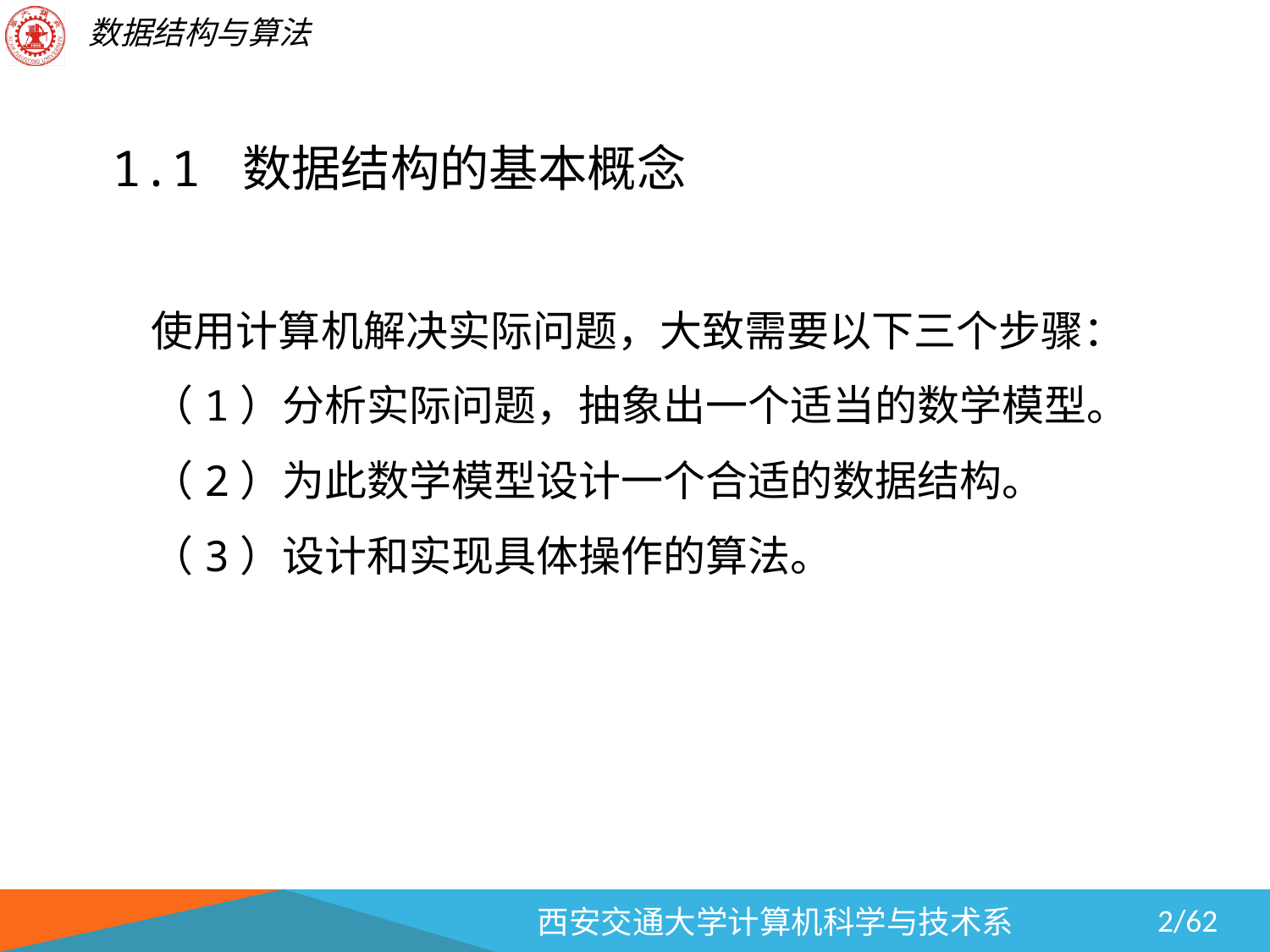

# 1.1 数据结构的基本概念
使用计算机解决实际问题，大致需要以下三个步骤：
（1）分析实际问题，抽象出一个适当的数学模型。
（2）为此数学模型设计一个合适的数据结构。
（3）设计和实现具体操作的算法。